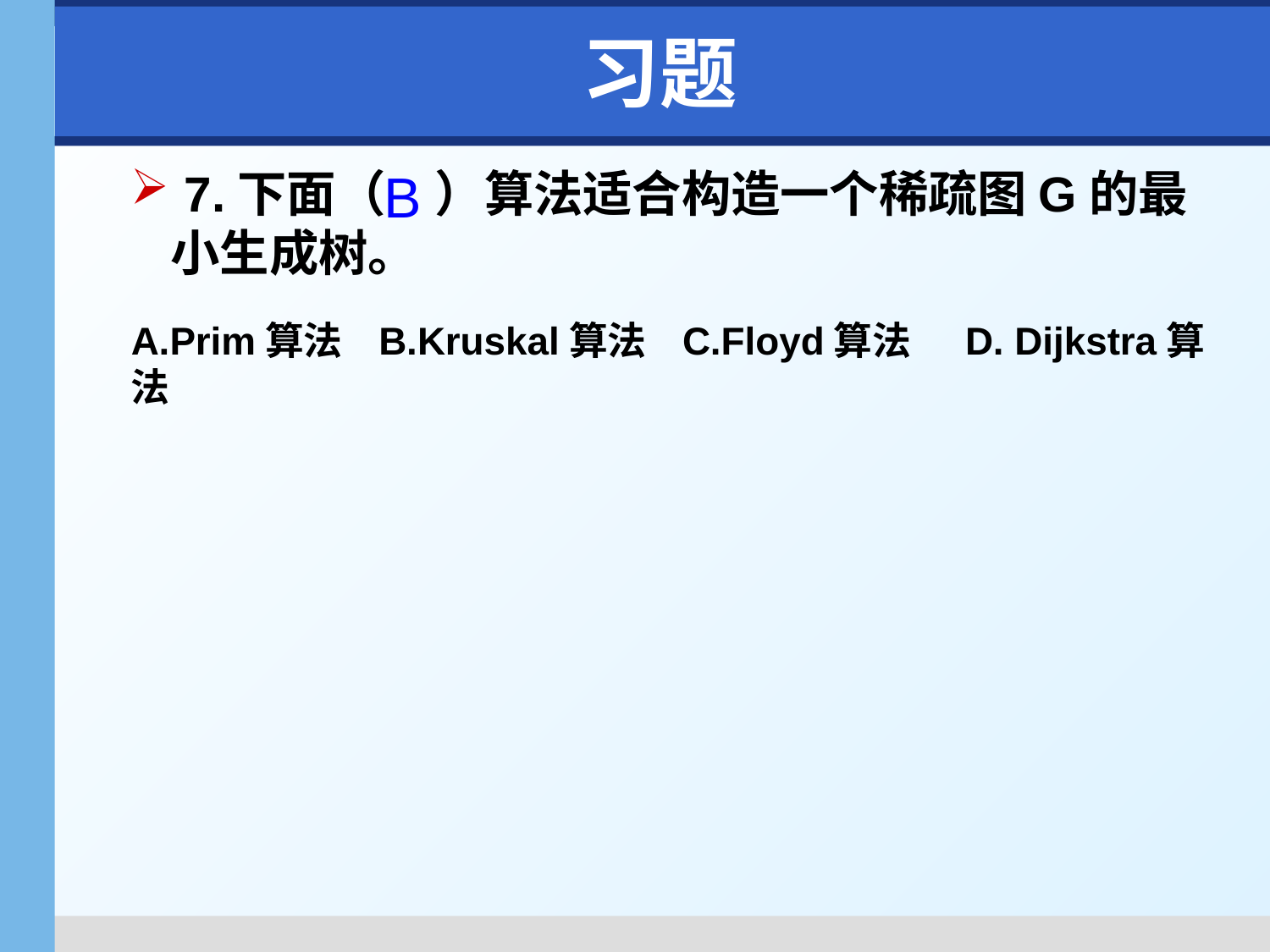

# 习题
B
 7.下面（　）算法适合构造一个稀疏图G的最小生成树。
A.Prim算法   B.Kruskal算法   C.Floyd算法     D. Dijkstra算法